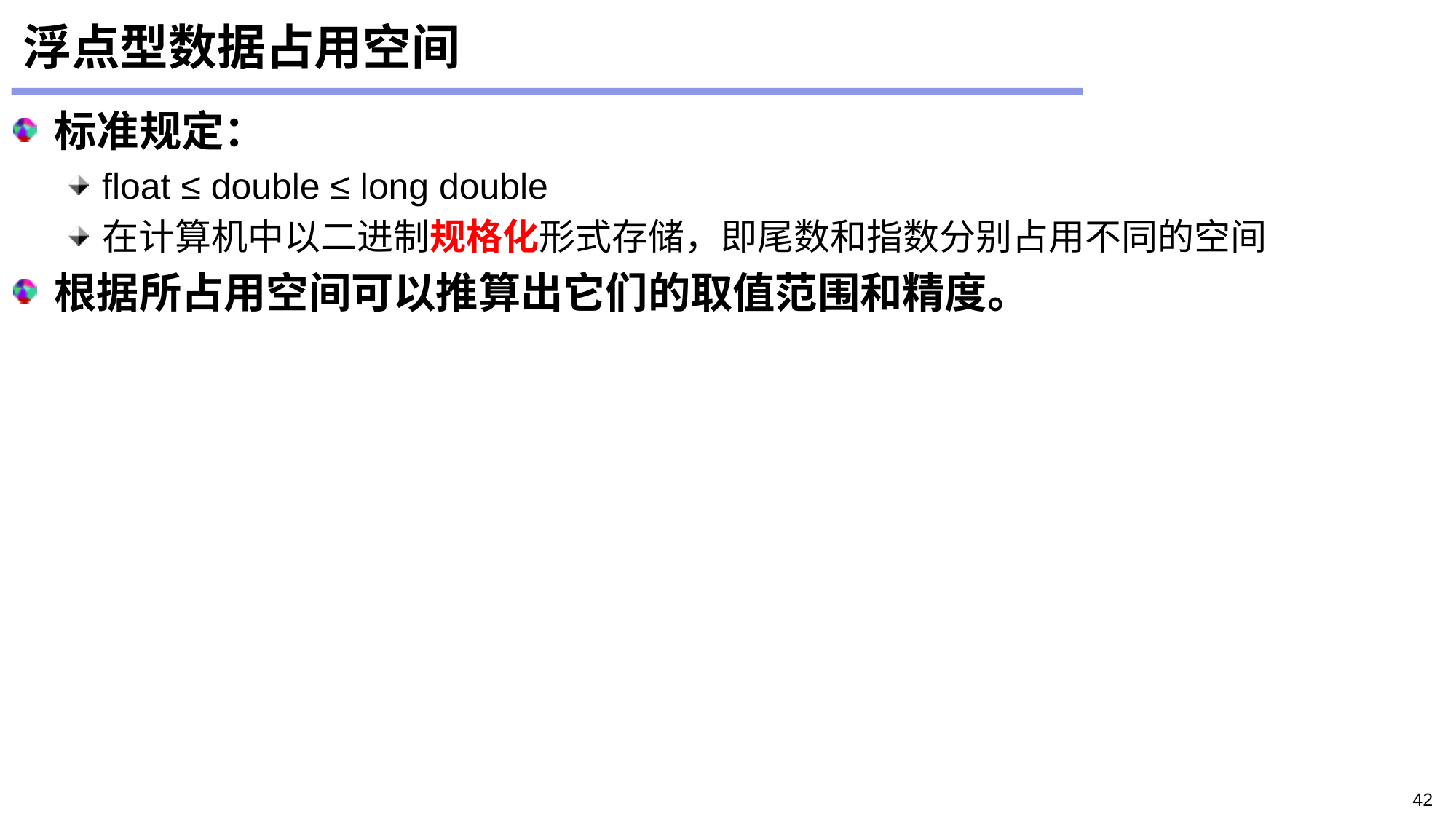

标准规定：
float ≤ double ≤ long double
在计算机中以二进制规格化形式存储，即尾数和指数分别占用不同的空间
根据所占用空间可以推算出它们的取值范围和精度。
浮点型数据占用空间

42